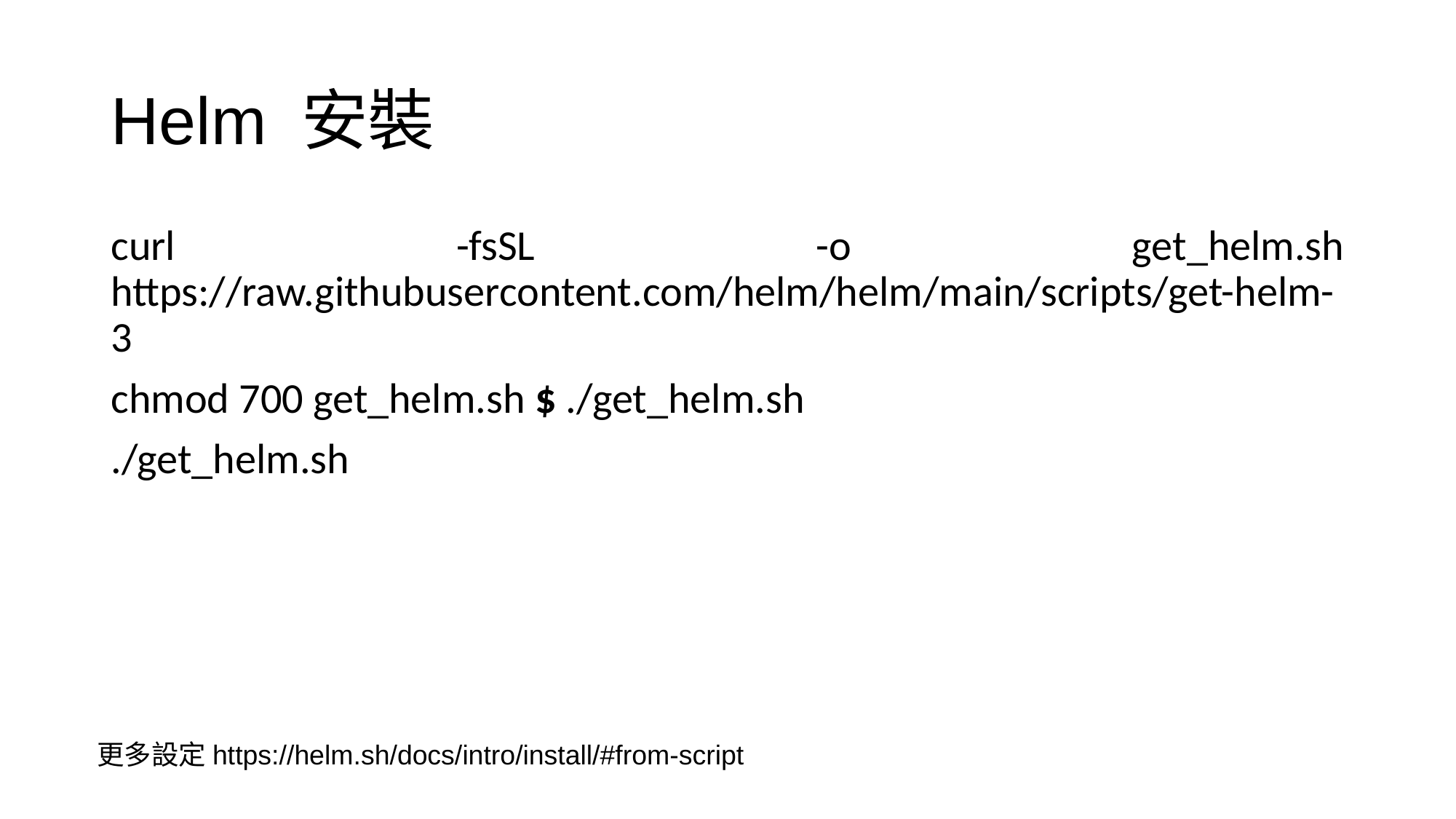

# Helm 安裝
curl -fsSL -o get_helm.sh https://raw.githubusercontent.com/helm/helm/main/scripts/get-helm-3
chmod 700 get_helm.sh $ ./get_helm.sh
./get_helm.sh
更多設定https://helm.sh/docs/intro/install/#from-script